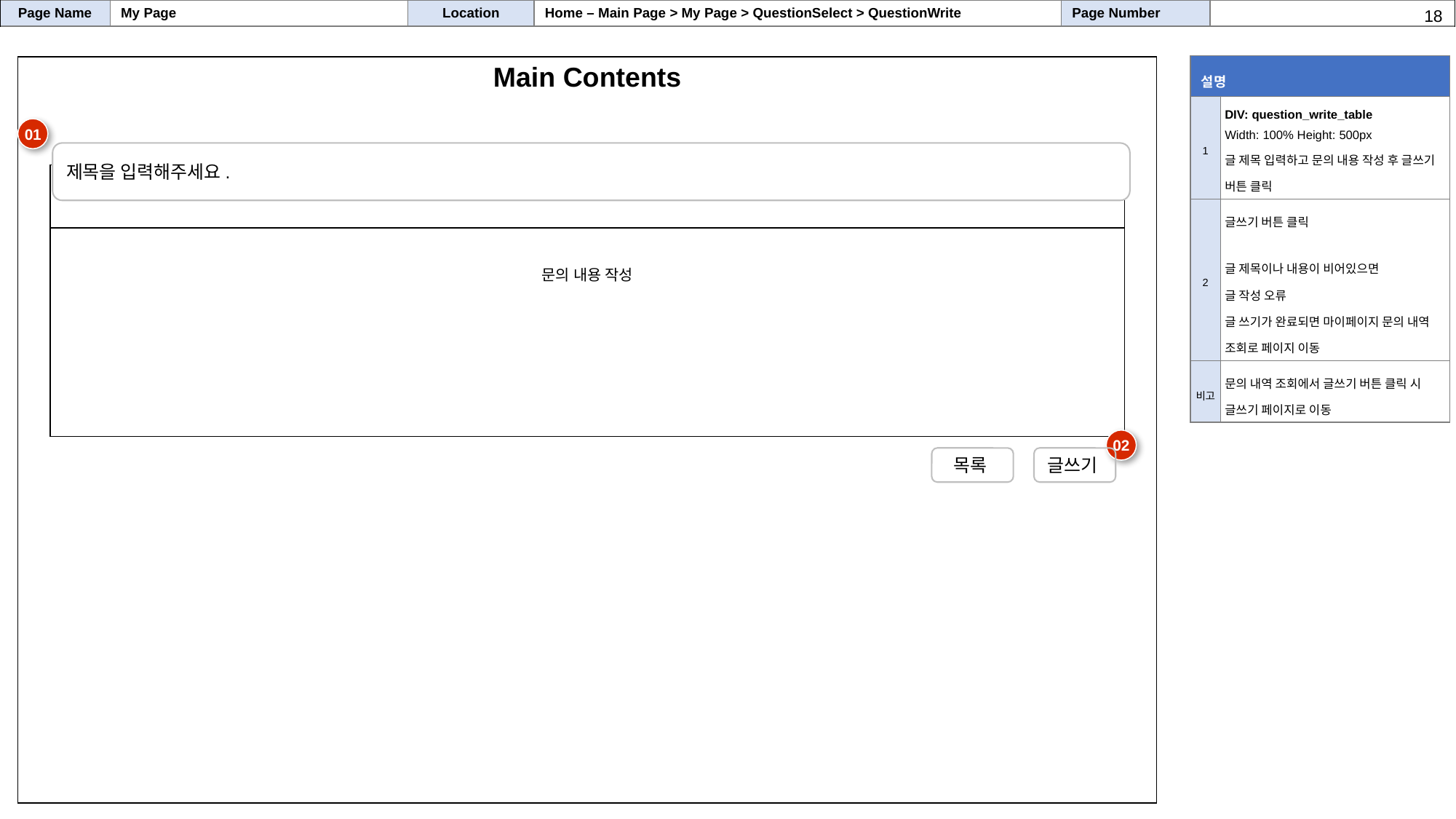

| Page Name | My Page | Location | Home – Main Page > My Page > QuestionSelect > QuestionWrite | Page Number |  |
| --- | --- | --- | --- | --- | --- |
18
| 설명 |  |
| --- | --- |
| 1 | DIV: question\_write\_table Width: 100% Height: 500px 글 제목 입력하고 문의 내용 작성 후 글쓰기 버튼 클릭 |
| 2 | 글쓰기 버튼 클릭 글 제목이나 내용이 비어있으면 글 작성 오류 글 쓰기가 완료되면 마이페이지 문의 내역 조회로 페이지 이동 |
| 비고 | 문의 내역 조회에서 글쓰기 버튼 클릭 시 글쓰기 페이지로 이동 |
| Main Contents |
| --- |

01

제목을 입력해주세요.
|  |
| --- |
| 문의 내용 작성 |
02
목록
글쓰기